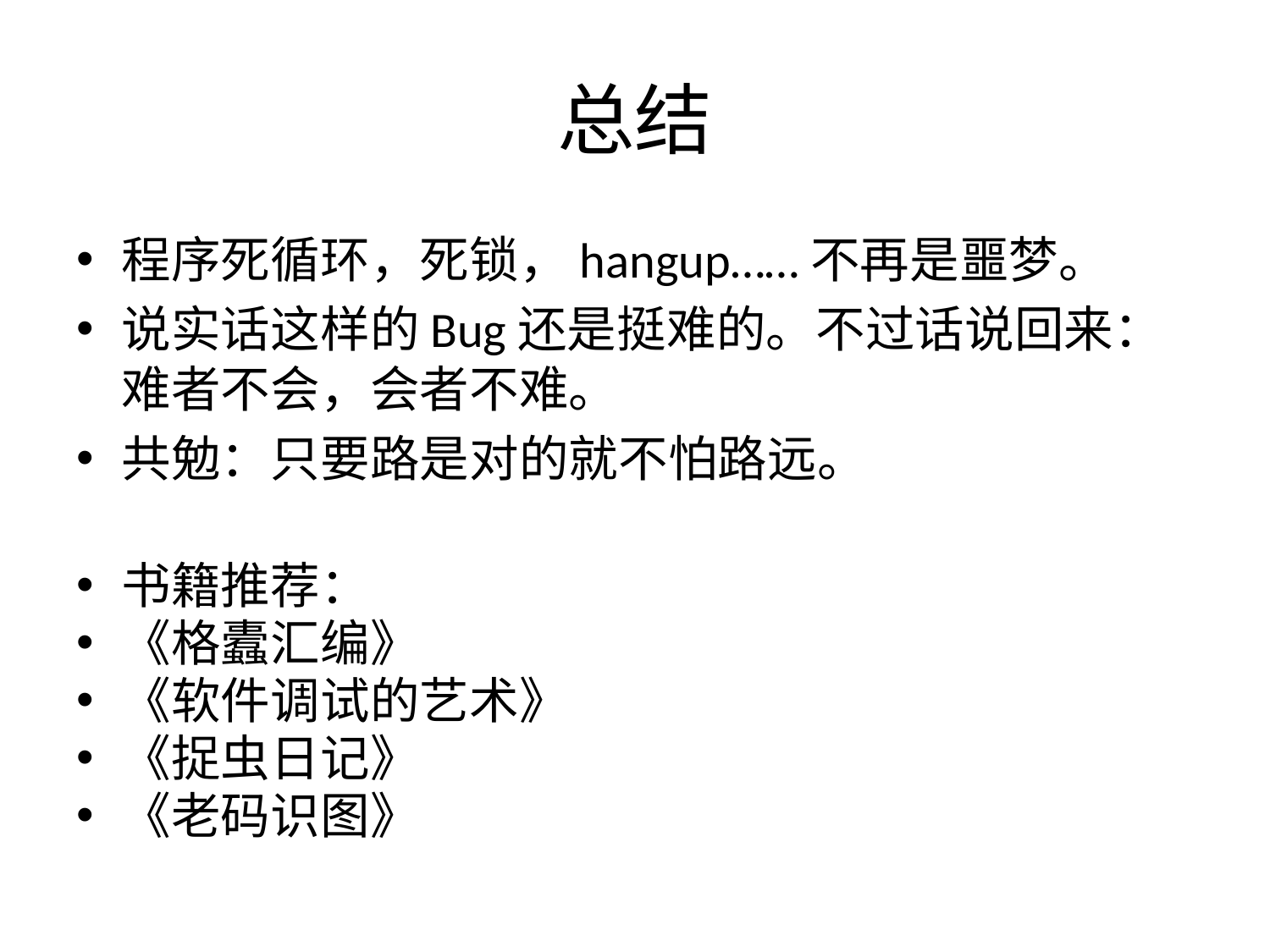

# 总结
程序死循环，死锁，hangup……不再是噩梦。
说实话这样的Bug还是挺难的。不过话说回来：难者不会，会者不难。
共勉：只要路是对的就不怕路远。

书籍推荐：
《格蠹汇编》
《软件调试的艺术》
《捉虫日记》
《老码识图》